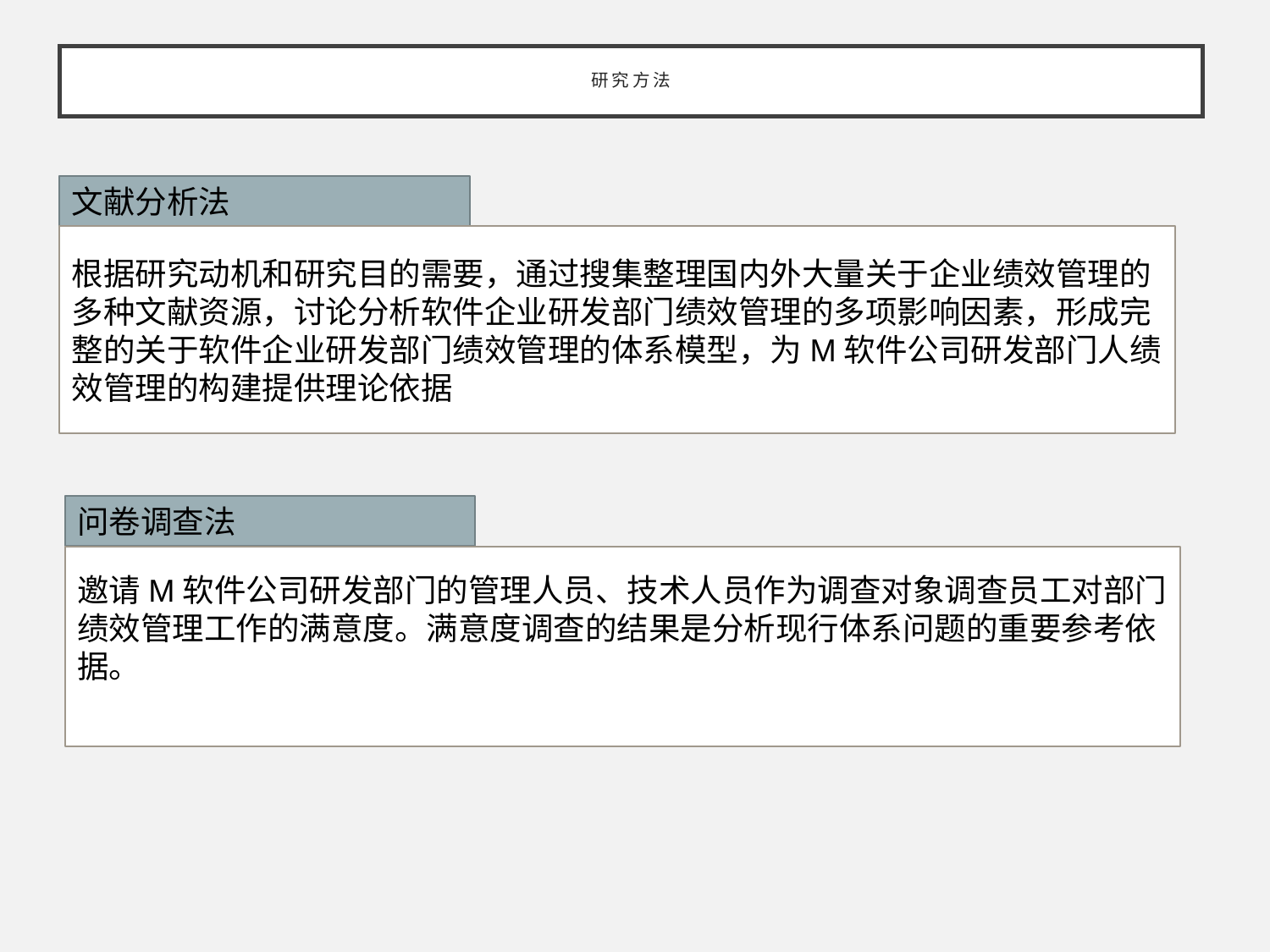

# 研究方法
文献分析法

根据研究动机和研究目的需要，通过搜集整理国内外大量关于企业绩效管理的多种文献资源，讨论分析软件企业研发部门绩效管理的多项影响因素，形成完整的关于软件企业研发部门绩效管理的体系模型，为M软件公司研发部门人绩效管理的构建提供理论依据
问卷调查法

邀请M软件公司研发部门的管理人员、技术人员作为调查对象调查员工对部门绩效管理工作的满意度。满意度调查的结果是分析现行体系问题的重要参考依据。